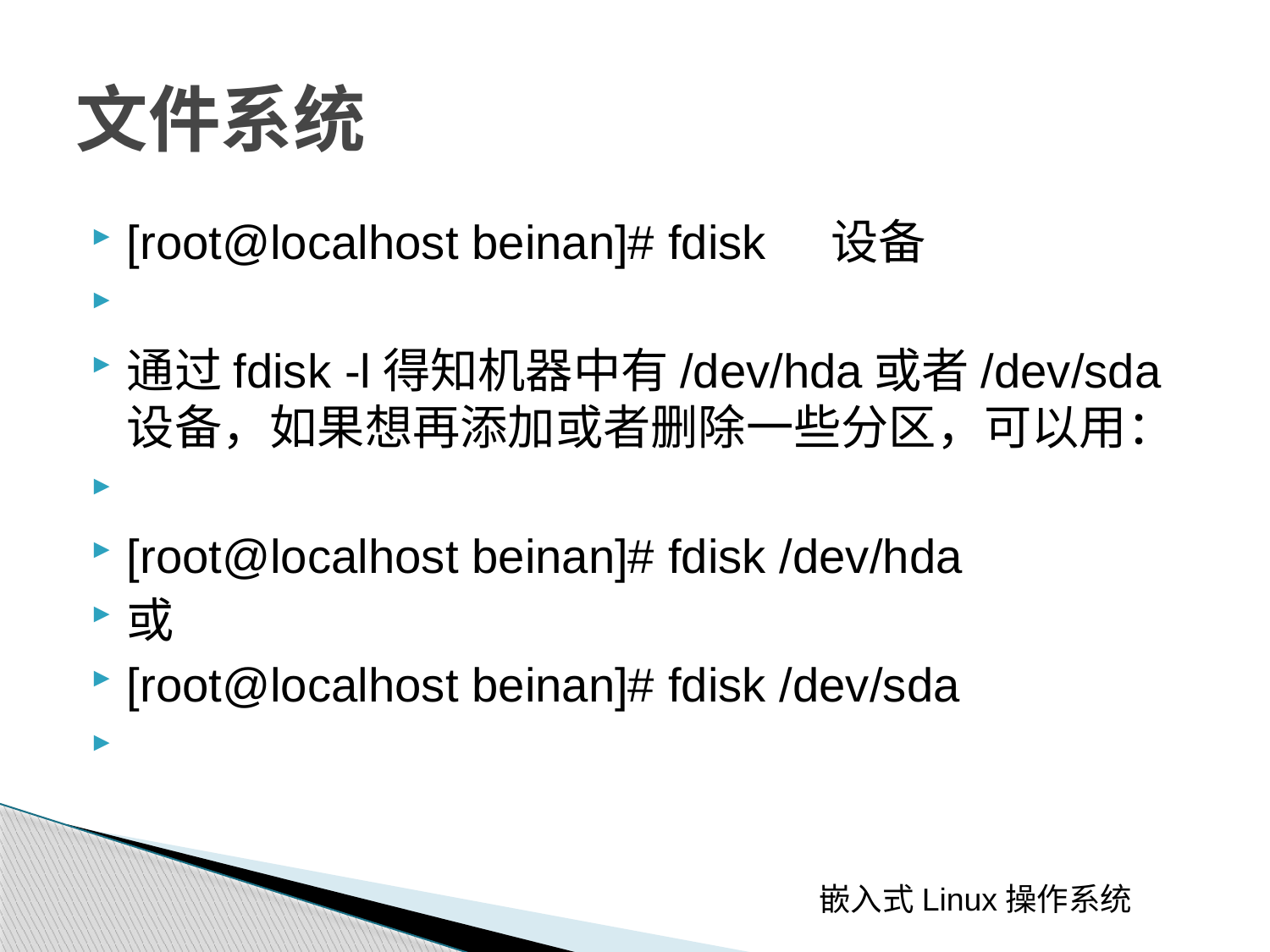

# 文件系统
[root@localhost beinan]# fdisk    设备

通过fdisk -l得知机器中有/dev/hda或者/dev/sda设备，如果想再添加或者删除一些分区，可以用：

[root@localhost beinan]# fdisk /dev/hda
或
[root@localhost beinan]# fdisk /dev/sda

         嵌入式Linux操作系统